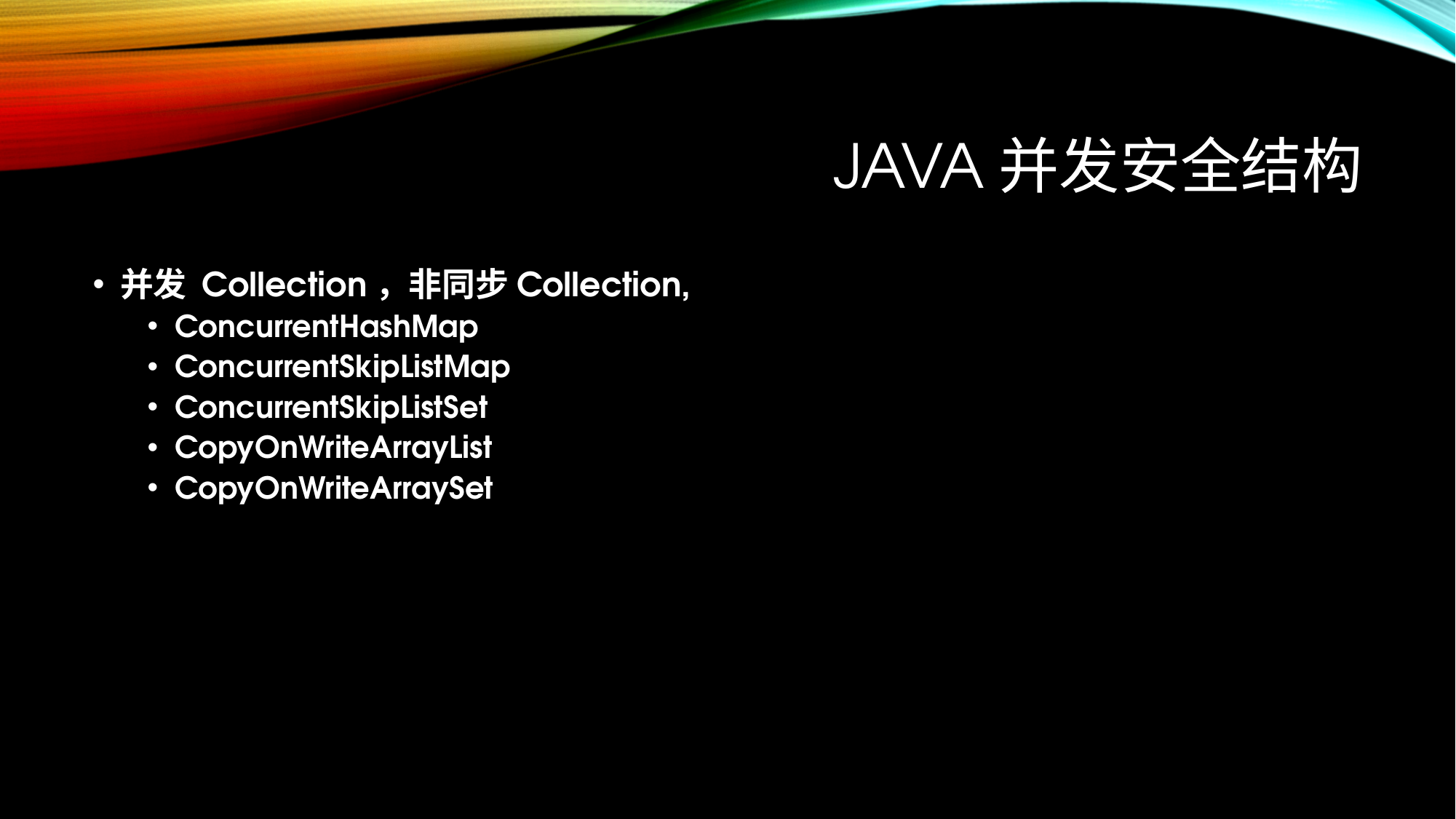

# java并发安全结构
并发 Collection，非同步Collection,
ConcurrentHashMap
ConcurrentSkipListMap
ConcurrentSkipListSet
CopyOnWriteArrayList
CopyOnWriteArraySet